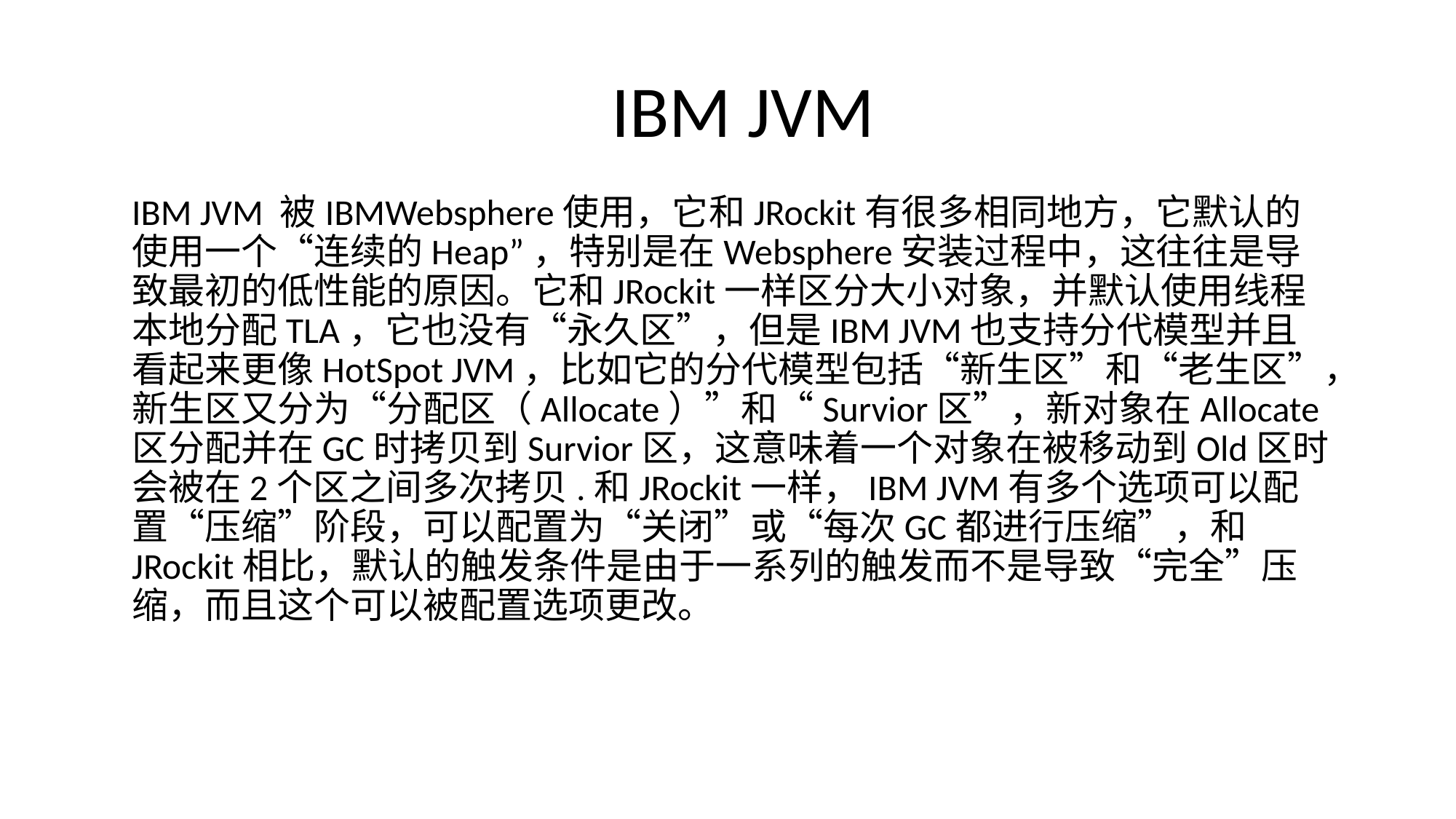

# IBM JVM
IBM JVM 被IBMWebsphere使用，它和JRockit有很多相同地方，它默认的使用一个“连续的Heap”，特别是在Websphere安装过程中，这往往是导致最初的低性能的原因。它和JRockit一样区分大小对象，并默认使用线程本地分配TLA，它也没有“永久区”，但是IBM JVM也支持分代模型并且看起来更像HotSpot JVM，比如它的分代模型包括“新生区”和“老生区”，新生区又分为“分配区（Allocate）”和“Survior区”，新对象在Allocate区分配并在GC时拷贝到Survior区，这意味着一个对象在被移动到Old区时会被在2个区之间多次拷贝.和JRockit一样，IBM JVM有多个选项可以配置“压缩”阶段，可以配置为“关闭”或“每次GC都进行压缩”，和JRockit相比，默认的触发条件是由于一系列的触发而不是导致“完全”压缩，而且这个可以被配置选项更改。